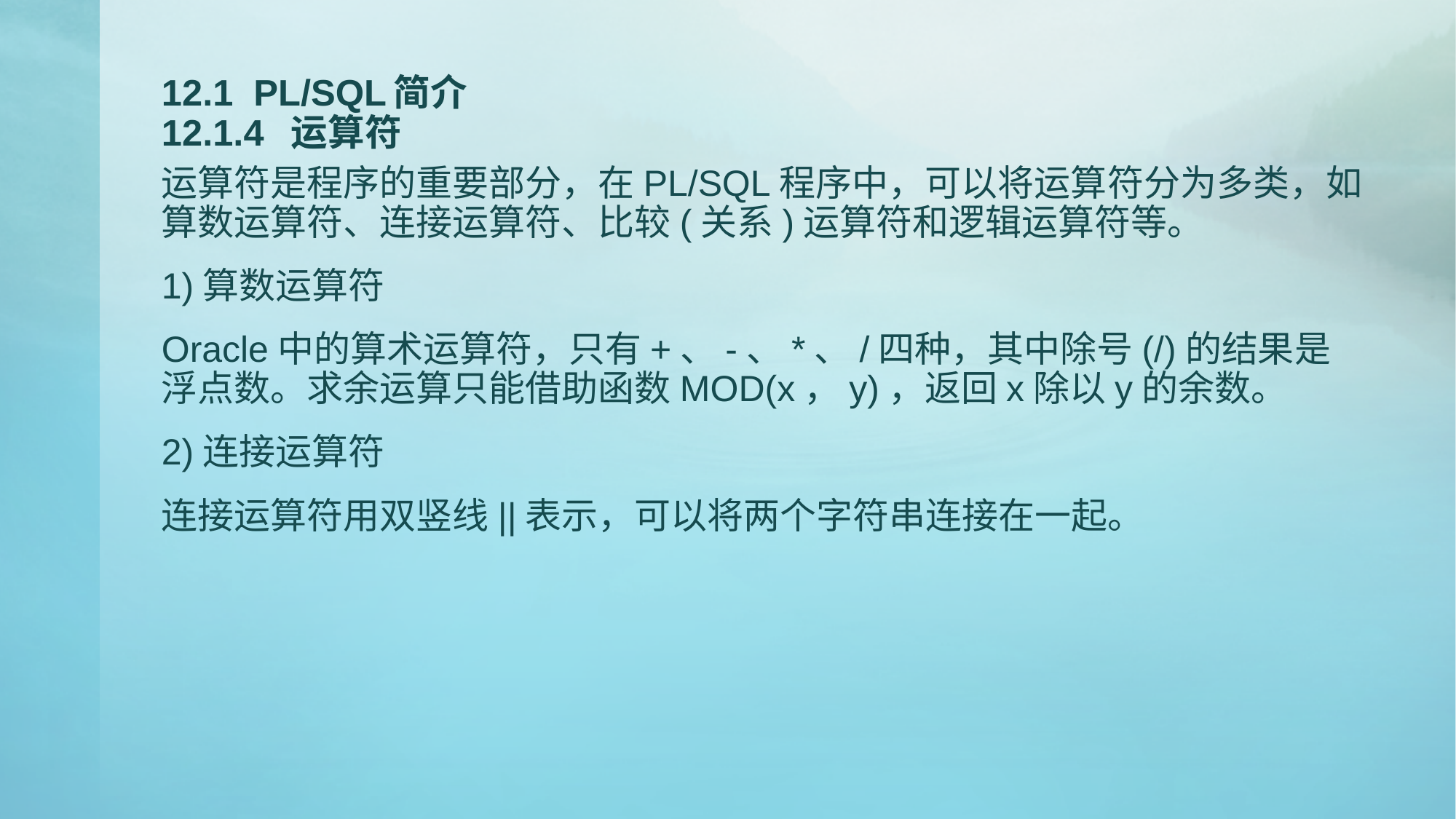

# 12.1  PL/SQL简介 12.1.4  运算符
运算符是程序的重要部分，在PL/SQL程序中，可以将运算符分为多类，如算数运算符、连接运算符、比较(关系)运算符和逻辑运算符等。
1)算数运算符
Oracle中的算术运算符，只有+、-、*、/四种，其中除号(/)的结果是浮点数。求余运算只能借助函数MOD(x，y)，返回x除以y的余数。
2)连接运算符
连接运算符用双竖线||表示，可以将两个字符串连接在一起。